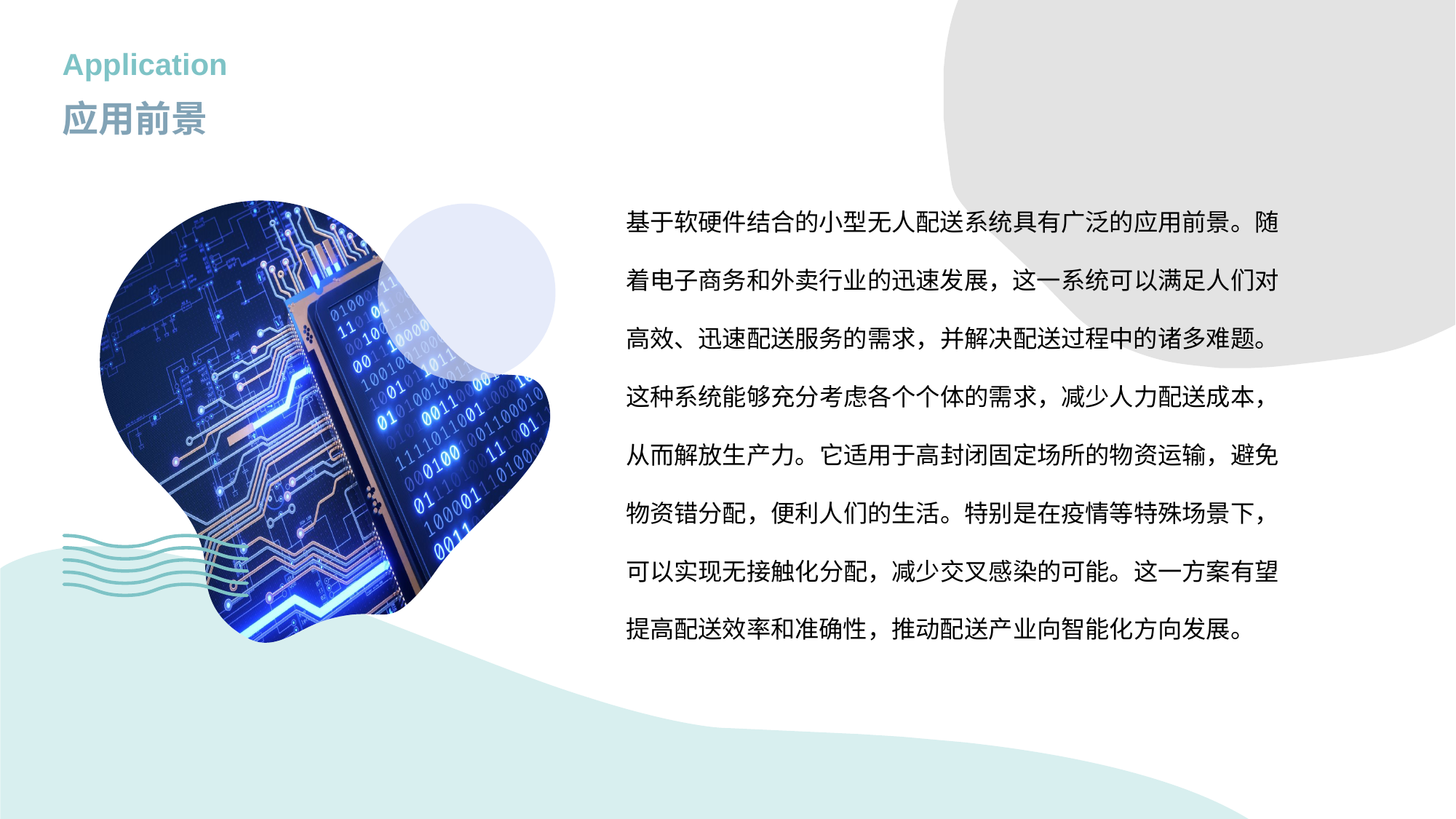

Application
应用前景

基于软硬件结合的小型无人配送系统具有广泛的应用前景。随着电子商务和外卖行业的迅速发展，这一系统可以满足人们对高效、迅速配送服务的需求，并解决配送过程中的诸多难题。
这种系统能够充分考虑各个个体的需求，减少人力配送成本，从而解放生产力。它适用于高封闭固定场所的物资运输，避免物资错分配，便利人们的生活。特别是在疫情等特殊场景下，可以实现无接触化分配，减少交叉感染的可能。这一方案有望提高配送效率和准确性，推动配送产业向智能化方向发展。